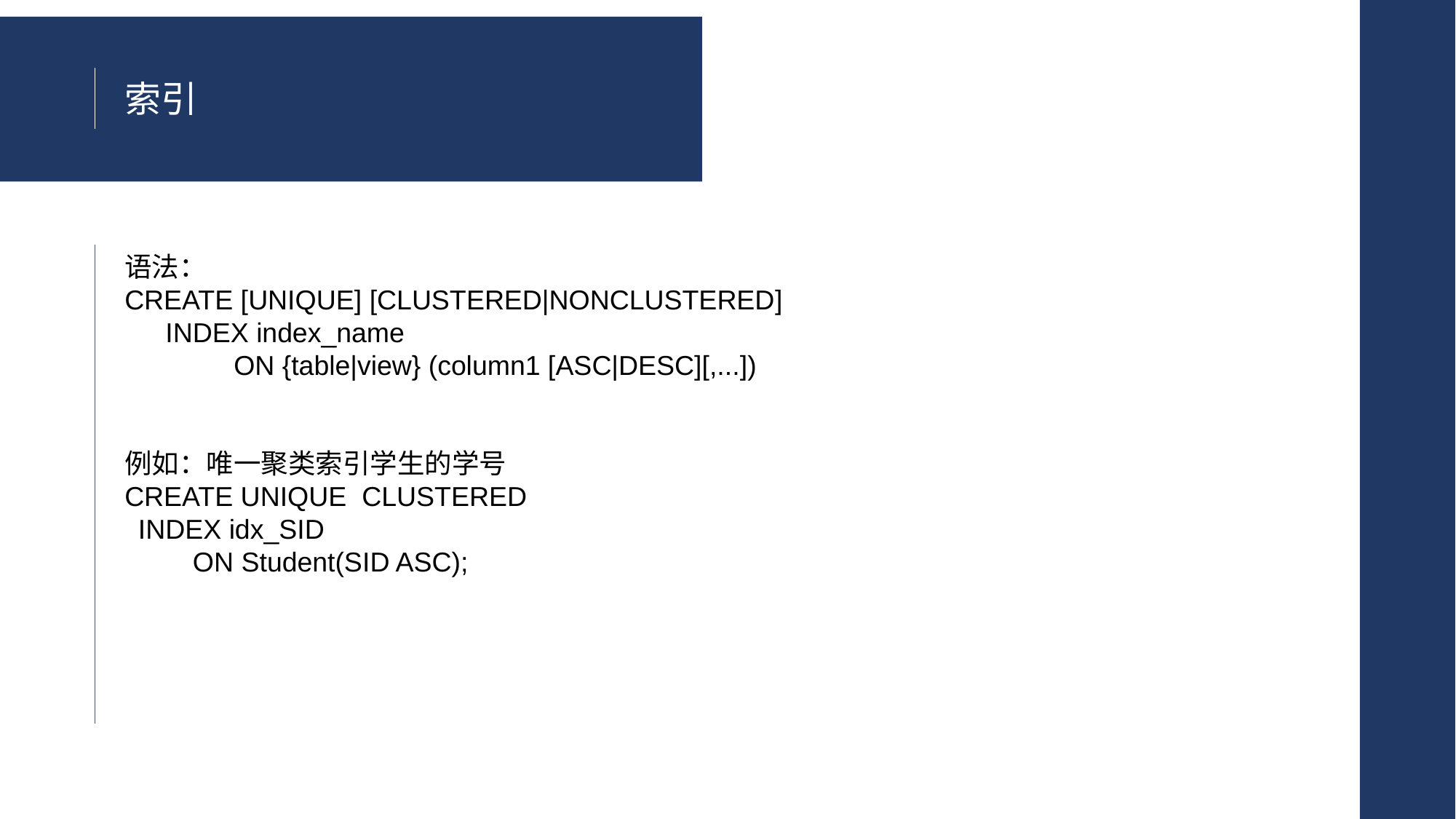

索引
语法：
CREATE [UNIQUE] [CLUSTERED|NONCLUSTERED]
	INDEX index_name
	ON {table|view} (column1 [ASC|DESC][,...])

例如：唯一聚类索引学生的学号
CREATE UNIQUE  CLUSTERED
INDEX idx_SID
ON Student(SID ASC);